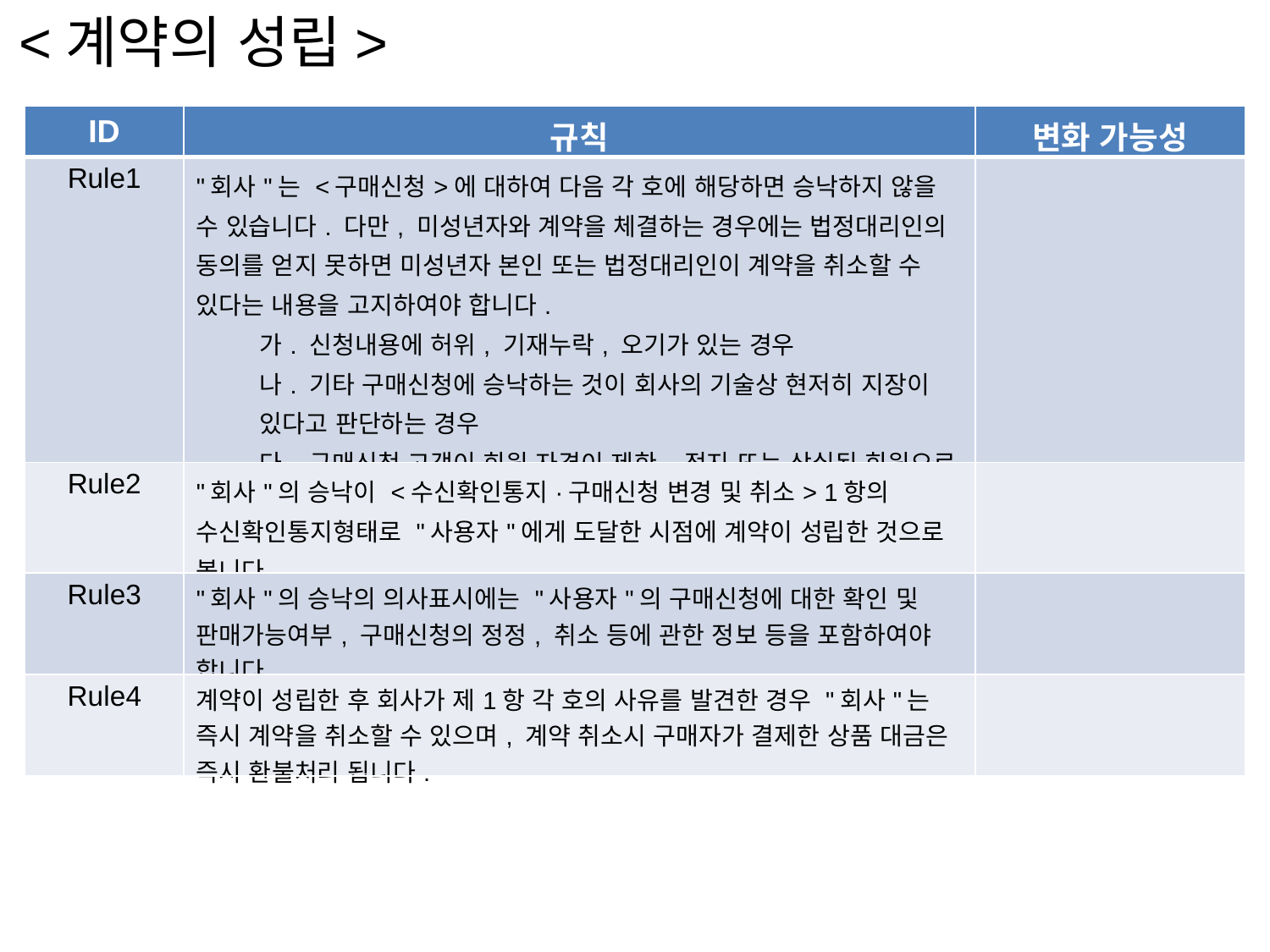

<계약의 성립>
| ID | 규칙 | 변화 가능성 |
| --- | --- | --- |
| Rule1 | "회사"는 <구매신청>에 대하여 다음 각 호에 해당하면 승낙하지 않을 수 있습니다. 다만, 미성년자와 계약을 체결하는 경우에는 법정대리인의 동의를 얻지 못하면 미성년자 본인 또는 법정대리인이 계약을 취소할 수 있다는 내용을 고지하여야 합니다. 가. 신청내용에 허위, 기재누락, 오기가 있는 경우 나. 기타 구매신청에 승낙하는 것이 회사의 기술상 현저히 지장이 있다고 판단하는 경우 다. 구매신청 고객이 회원 자격이 제한, 정지 또는 상실된 회원으로 확인되었을 경우 |  |
| Rule2 | "회사"의 승낙이 <수신확인통지·구매신청 변경 및 취소> 1항의 수신확인통지형태로 "사용자"에게 도달한 시점에 계약이 성립한 것으로 봅니다. |  |
| Rule3 | "회사"의 승낙의 의사표시에는 "사용자"의 구매신청에 대한 확인 및 판매가능여부, 구매신청의 정정, 취소 등에 관한 정보 등을 포함하여야 합니다. |  |
| Rule4 | 계약이 성립한 후 회사가 제1항 각 호의 사유를 발견한 경우 "회사"는 즉시 계약을 취소할 수 있으며, 계약 취소시 구매자가 결제한 상품 대금은 즉시 환불처리 됩니다. |  |